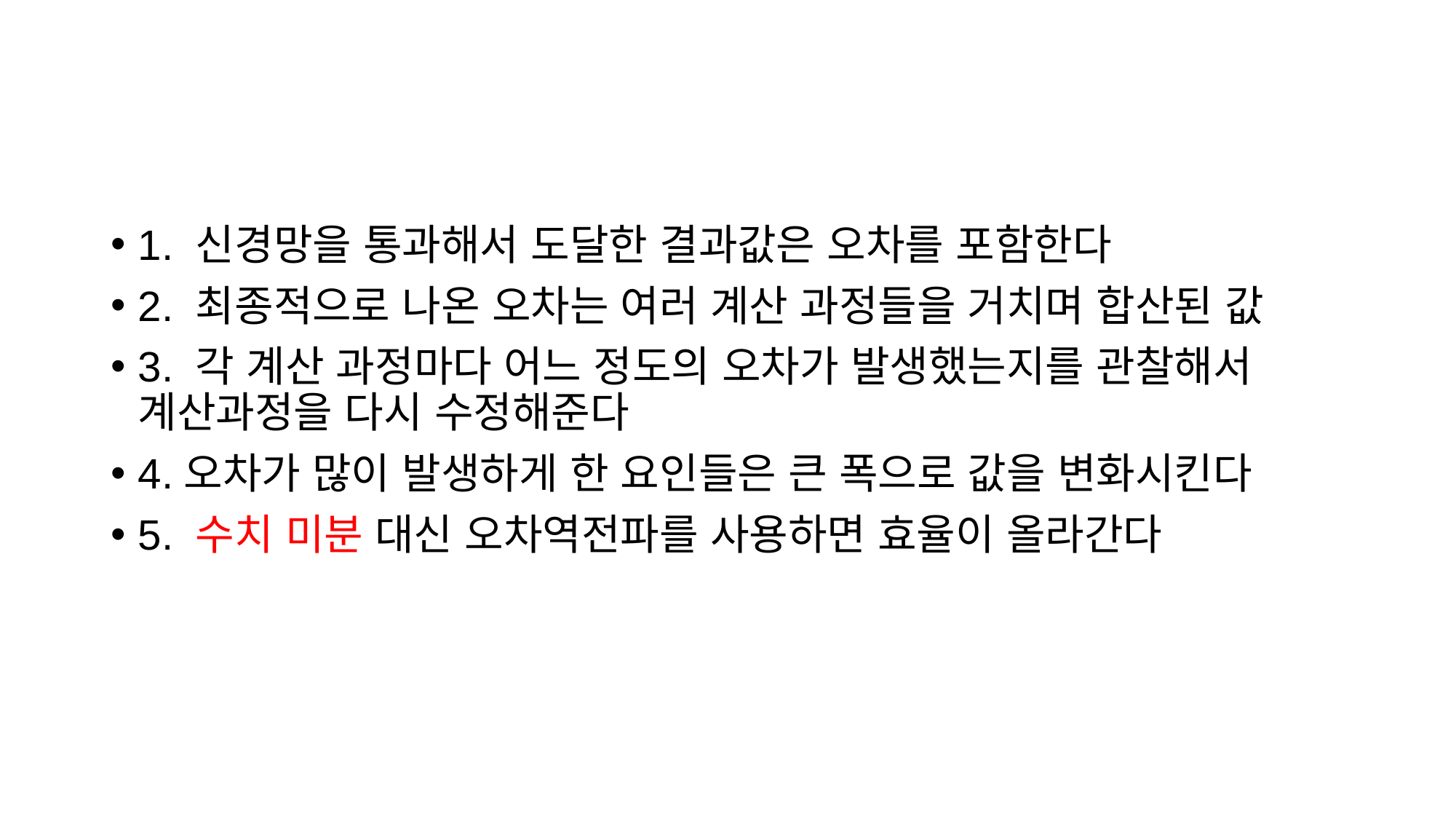

#
1. 신경망을 통과해서 도달한 결과값은 오차를 포함한다
2. 최종적으로 나온 오차는 여러 계산 과정들을 거치며 합산된 값
3. 각 계산 과정마다 어느 정도의 오차가 발생했는지를 관찰해서 계산과정을 다시 수정해준다
4.오차가 많이 발생하게 한 요인들은 큰 폭으로 값을 변화시킨다
5. 수치 미분 대신 오차역전파를 사용하면 효율이 올라간다